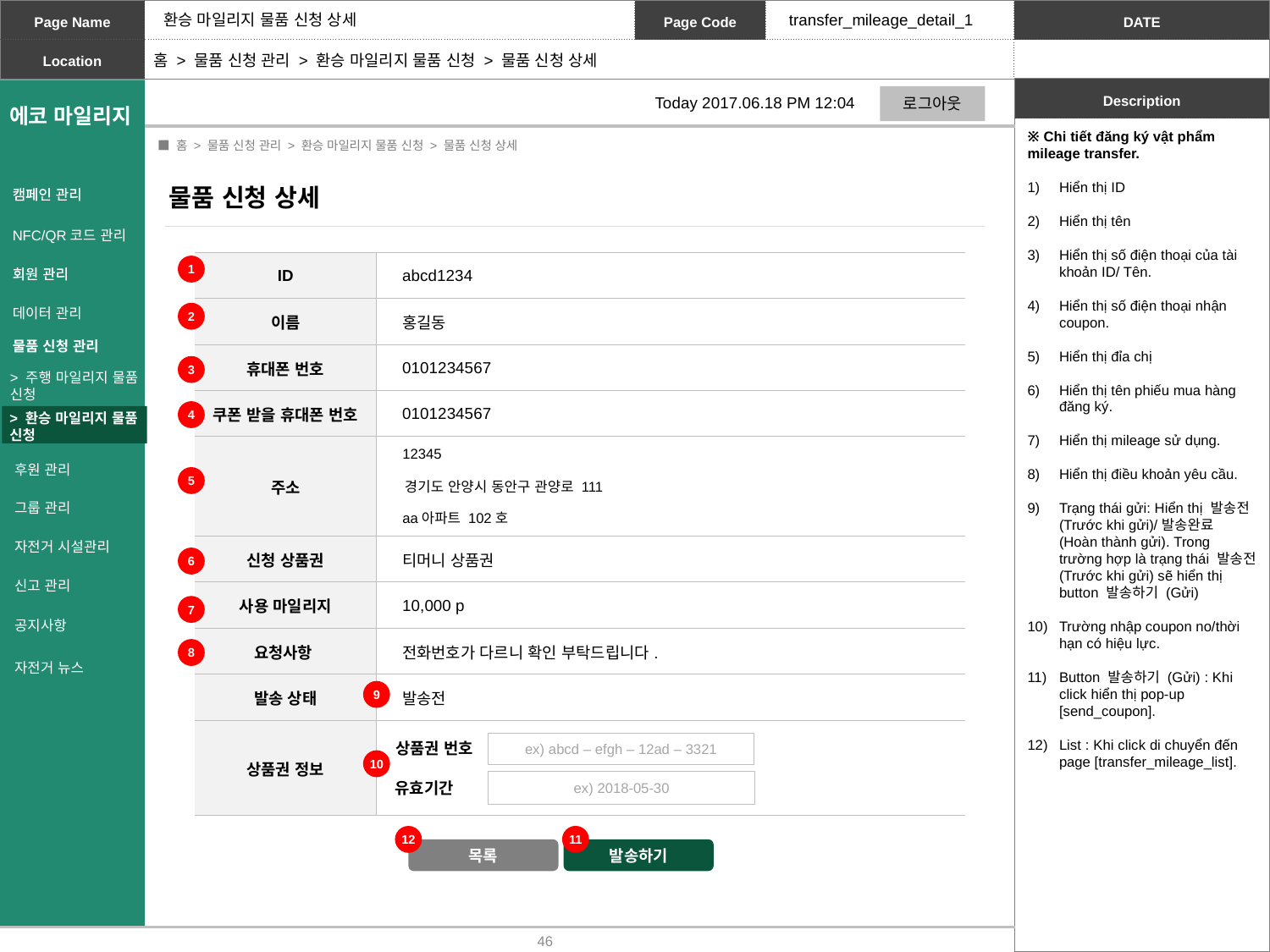

환승 마일리지 물품 신청 상세
transfer_mileage_detail_1
홈 > 물품 신청 관리 > 환승 마일리지 물품 신청 > 물품 신청 상세
로그아웃
Today 2017.06.18 PM 12:04
※ Chi tiết đăng ký vật phẩm mileage transfer.

Hiển thị ID

Hiển thị tên

Hiển thị số điện thoại của tài khoản ID/ Tên.

Hiển thị số điện thoại nhận coupon.

Hiển thị đỉa chị

Hiển thị tên phiếu mua hàng đăng ký.

Hiển thị mileage sử dụng.

Hiển thị điều khoản yêu cầu.

Trạng thái gửi: Hiển thị 발송전(Trước khi gửi)/발송완료 (Hoàn thành gửi). Trong trường hợp là trạng thái 발송전(Trước khi gửi) sẽ hiển thị button 발송하기 (Gửi)

Trường nhập coupon no/thời hạn có hiệu lực.

Button 발송하기 (Gửi) : Khi click hiển thị pop-up [send_coupon].

List : Khi click di chuyển đến page [transfer_mileage_list].
   ■ 홈 > 물품 신청 관리 > 환승 마일리지 물품 신청 > 물품 신청 상세
물품 신청 상세
캠페인 관리
캠페인 관리
NFC/QR코드 관리
회원 관리
회원 관리
데이터 관리
물품 신청 관리
> 주행 마일리지 물품 신청

> 환승 마일리지 물품 신청
후원 관리
그룹 관리
자전거 시설관리
신고 관리
공지사항
자전거 뉴스
| ID | abcd1234 |
| --- | --- |
| 이름 | 홍길동 |
| 휴대폰 번호 | 0101234567 |
| 쿠폰 받을 휴대폰 번호 | 0101234567 |
| 주소 |  |
| 신청 상품권 | 티머니 상품권 |
| 사용 마일리지 | 10,000 p |
| 요청사항 | 전화번호가 다르니 확인 부탁드립니다. |
| 발송 상태 | 발송전 |
| 상품권 정보 |  |
1
2
3
4
12345
5
경기도 안양시 동안구 관양로 111
aa아파트 102호
6
7
8
9
상품권 번호
ex) abcd – efgh – 12ad – 3321
10
ex) 2018-05-30
유효기간
11
12
목록
발송하기
46